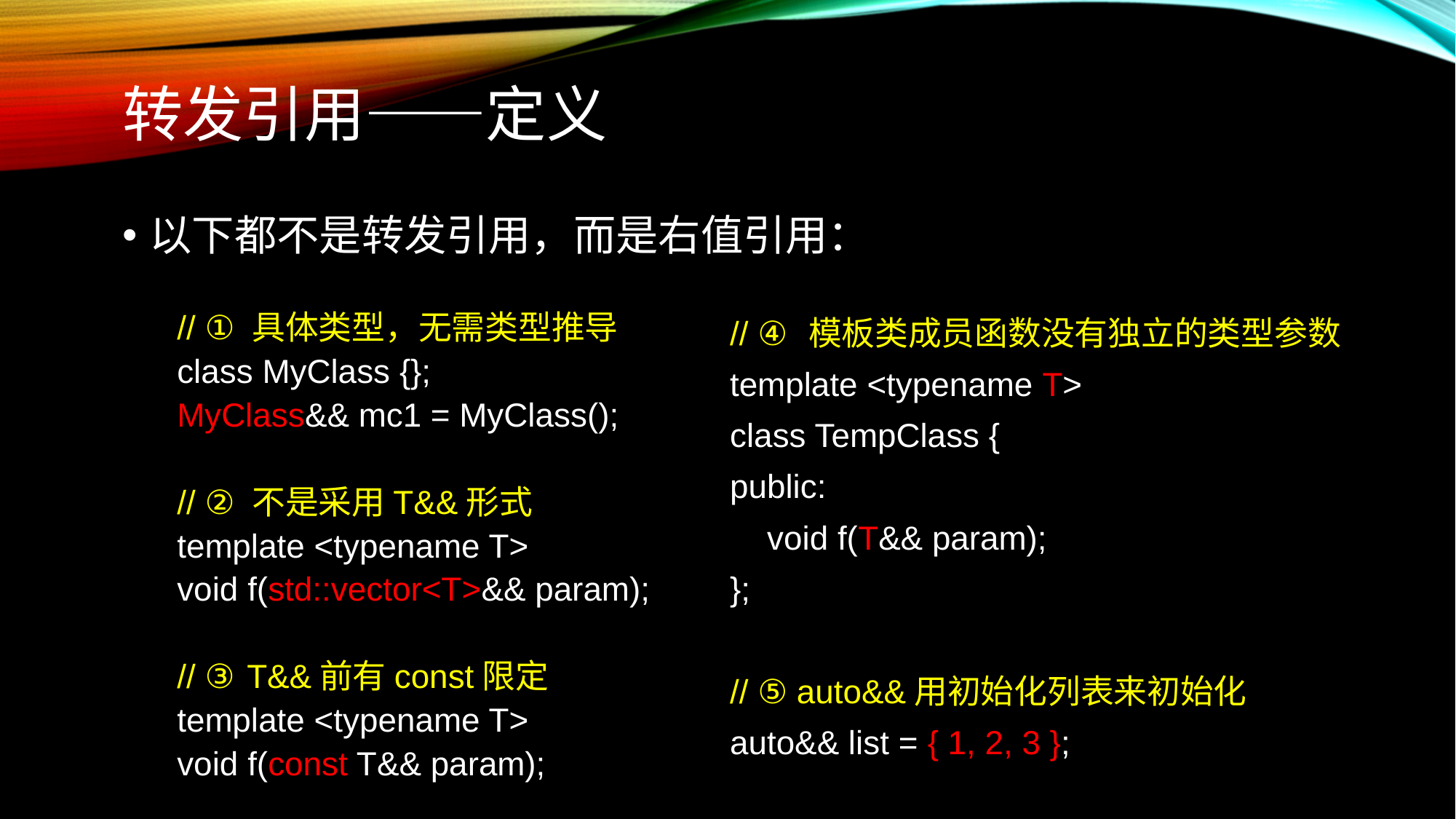

# 转发引用——定义

// ④ 模板类成员函数没有独立的类型参数
template <typename T>
class TempClass {
public:
    void f(T&& param);
};

// ⑤ auto&&用初始化列表来初始化
auto&& list = { 1, 2, 3 };
以下都不是转发引用，而是右值引用：

// ① 具体类型，无需类型推导
class MyClass {};
MyClass&& mc1 = MyClass();

// ② 不是采用T&&形式
template <typename T>
void f(std::vector<T>&& param);

// ③ T&&前有const限定
template <typename T>
void f(const T&& param);